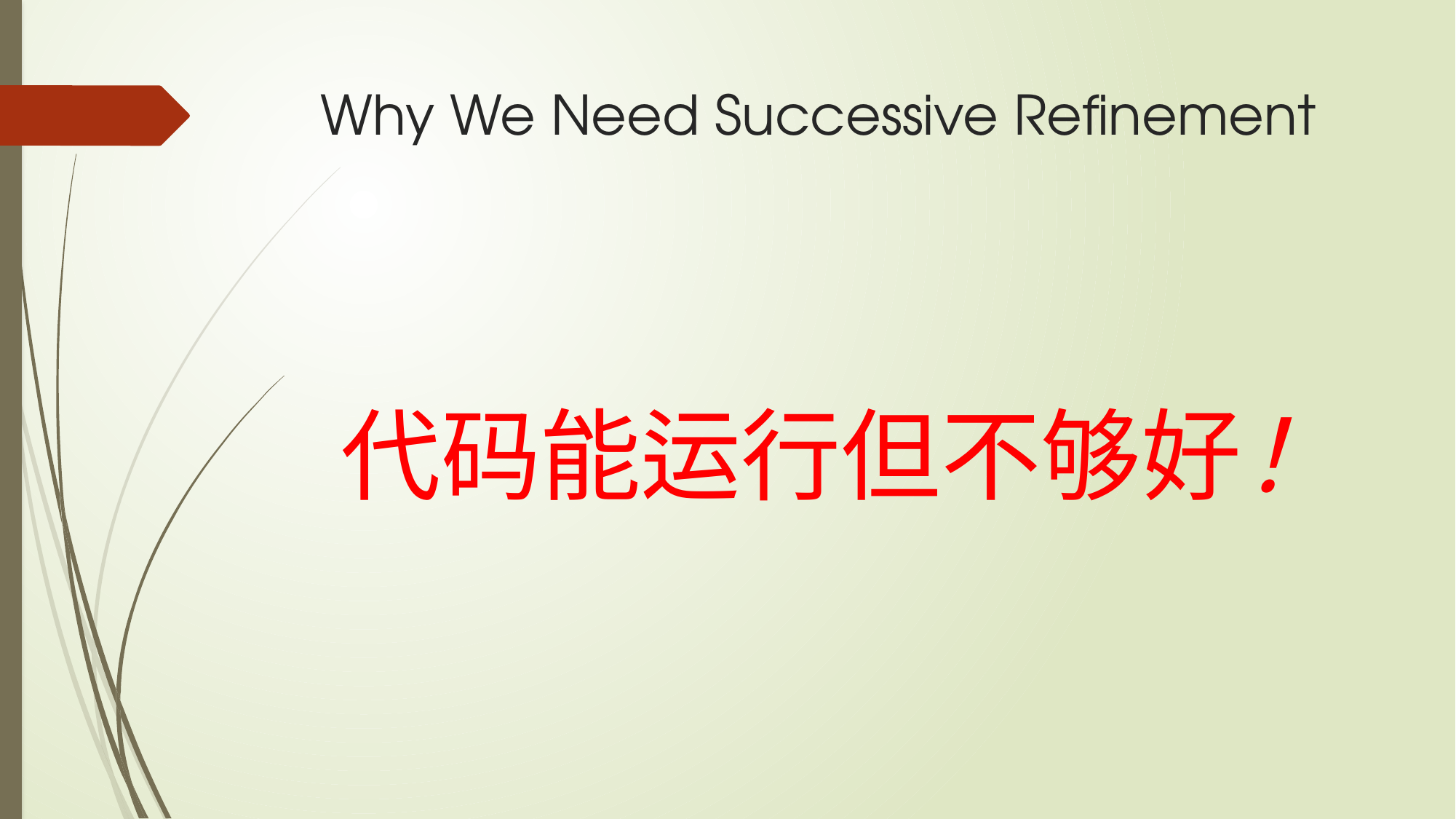

# Why We Need Successive Refinement
代码能运行但不够好！